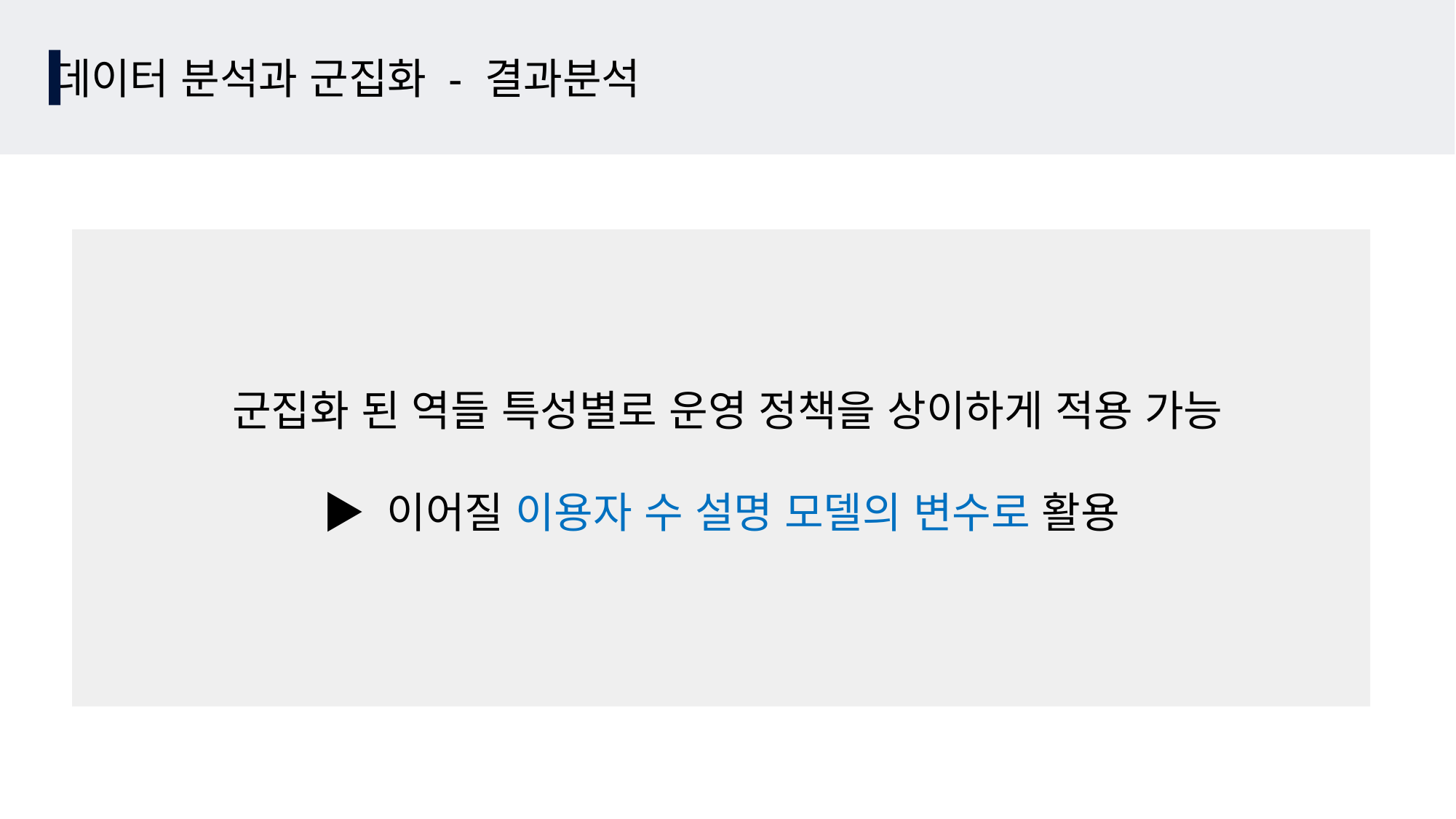

데이터 분석과 군집화 - 결과분석

군집화 된 역들 특성별로 운영 정책을 상이하게 적용 가능
▶ 이어질 이용자 수 설명 모델의 변수로 활용